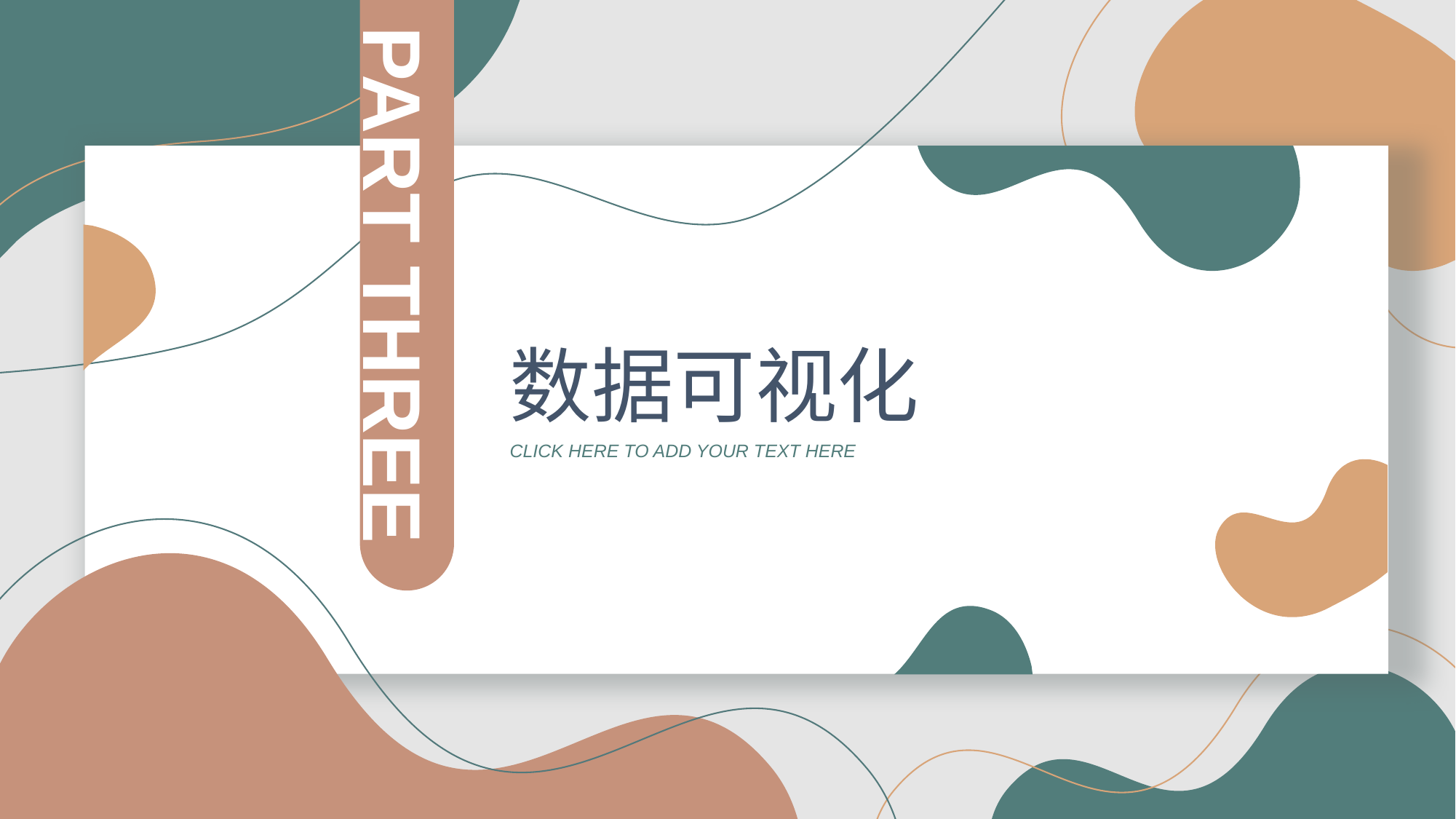

PART THREE

数据可视化

CLICK HERE TO ADD YOUR TEXT HERE